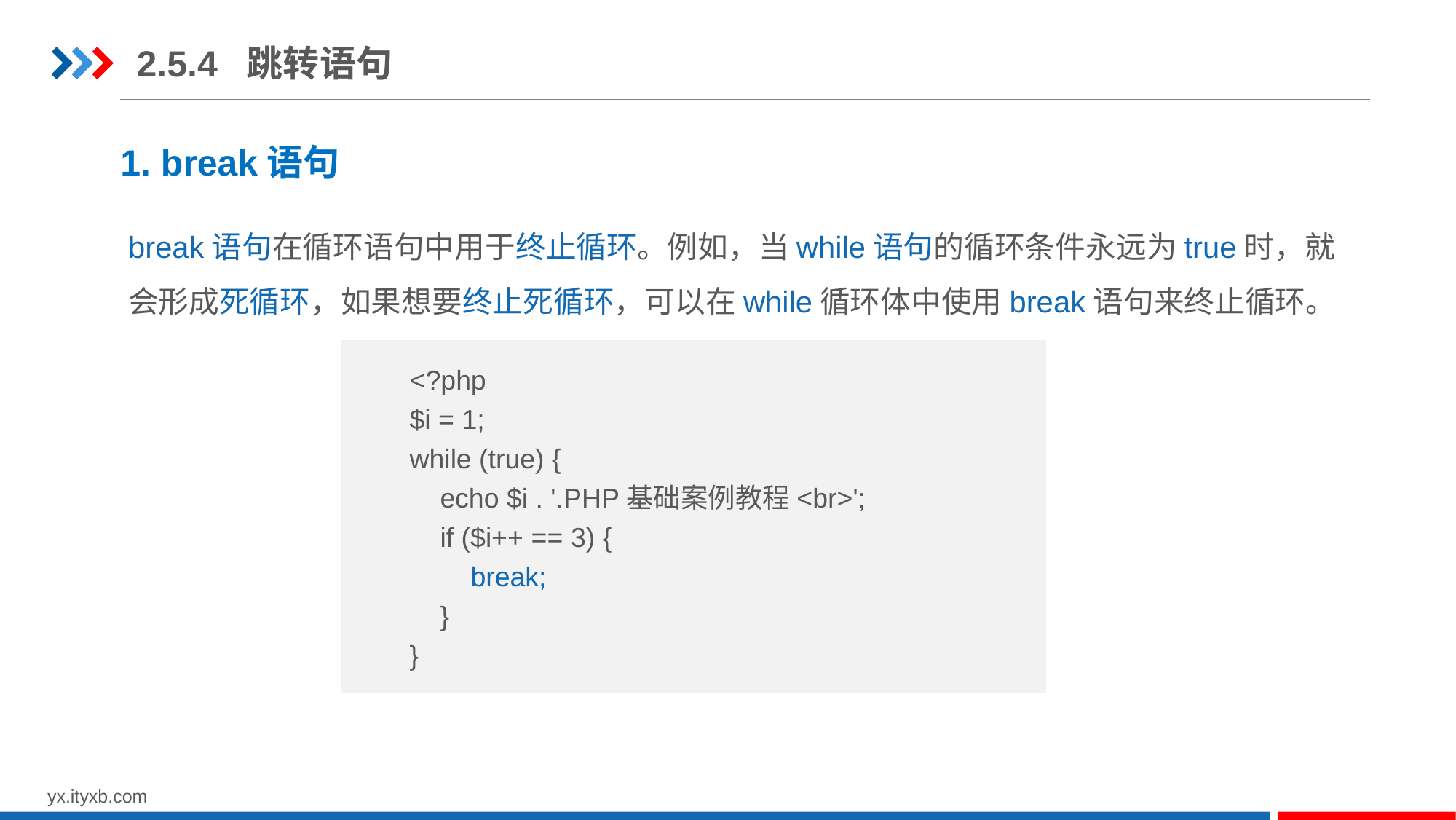

2.5.4  跳转语句
1. break语句
break语句在循环语句中用于终止循环。例如，当while语句的循环条件永远为true时，就会形成死循环，如果想要终止死循环，可以在while循环体中使用break语句来终止循环。

<?php
$i = 1;
while (true) {
    echo $i . '.PHP基础案例教程<br>';
    if ($i++ == 3) {
        break;
    }
}